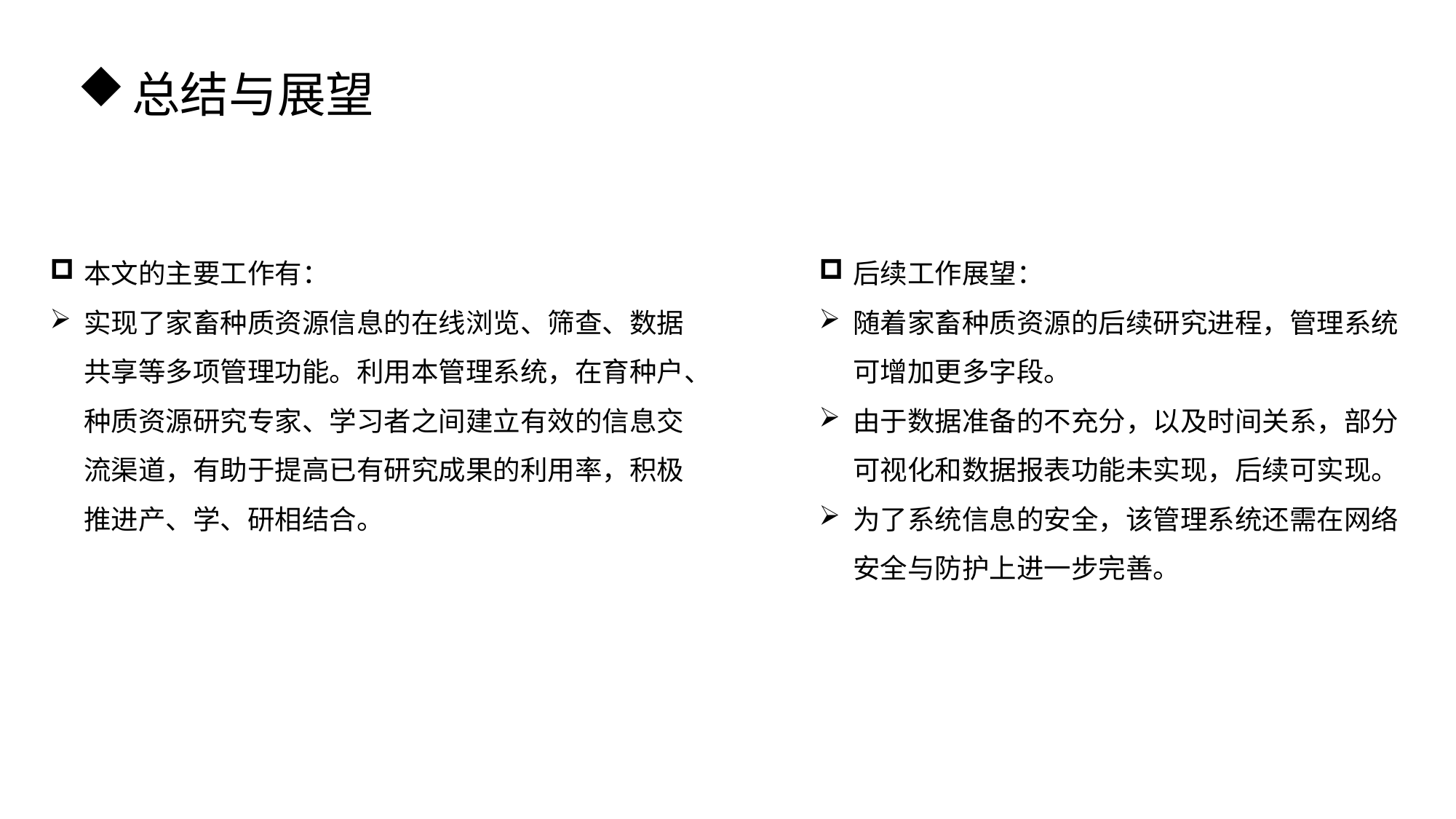

总结与展望
本文的主要工作有：
实现了家畜种质资源信息的在线浏览、筛查、数据共享等多项管理功能。利用本管理系统，在育种户、种质资源研究专家、学习者之间建立有效的信息交流渠道，有助于提高已有研究成果的利用率，积极推进产、学、研相结合。
后续工作展望：
随着家畜种质资源的后续研究进程，管理系统可增加更多字段。
由于数据准备的不充分，以及时间关系，部分可视化和数据报表功能未实现，后续可实现。
为了系统信息的安全，该管理系统还需在网络安全与防护上进一步完善。